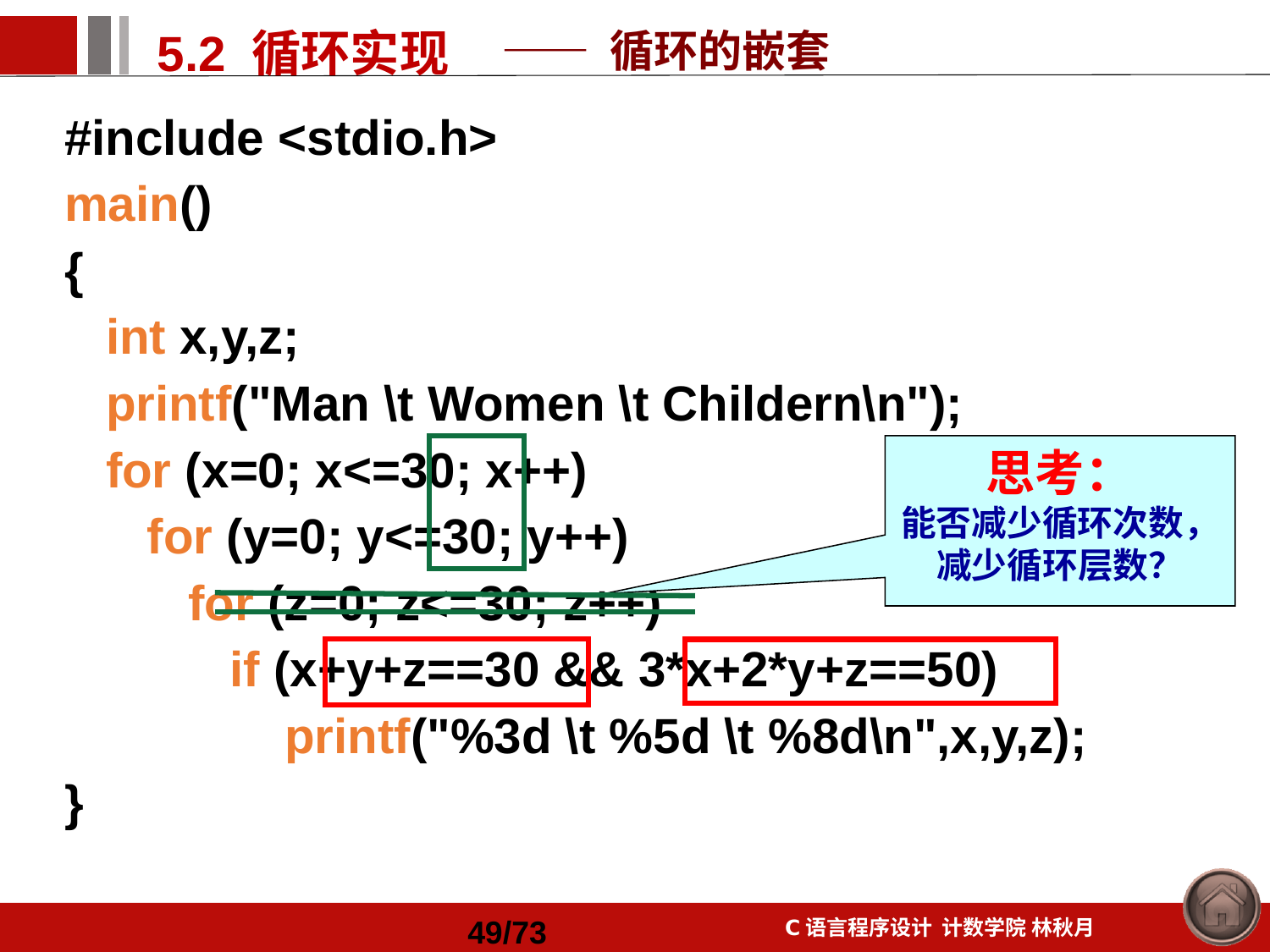

—— 循环的嵌套
#include <stdio.h>
main()
{
   int x,y,z;
   printf("Man \t Women \t Childern\n");
   for (x=0; x<=30; x++)
      for (y=0; y<=30; y++)
         for (z=0; z<=30; z++)
            if (x+y+z==30 && 3*x+2*y+z==50)
                printf("%3d \t %5d \t %8d\n",x,y,z);
}

思考：
能否减少循环次数，
减少循环层数？